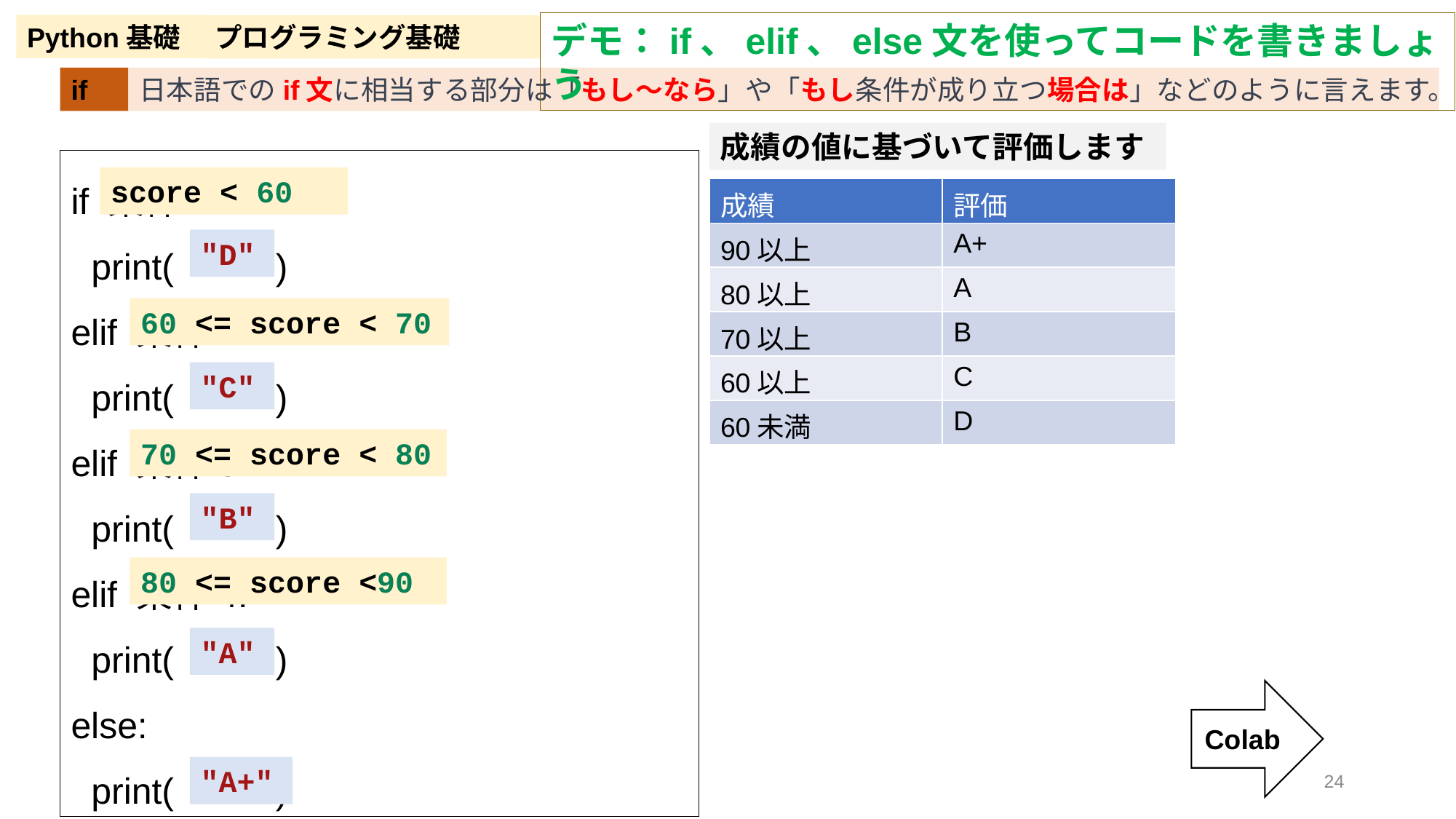

デモ：if、elif、else文を使ってコードを書きましょう
Python基礎
プログラミング基礎
if
日本語でのif文に相当する部分は「もし〜なら」や「もし条件が成り立つ場合は」などのように言えます。
成績の値に基づいて評価します
if 条件1:
  print(          )
elif 条件2:
  print(          )
elif 条件3:
  print(          )
elif 条件4:
  print(          )
else:
  print(          )
score < 60
| 成績 | 評価 |
| --- | --- |
| 90以上 | A+ |
| 80以上 | A |
| 70以上 | B |
| 60以上 | C |
| 60未満 | D |
"D"
60 <= score < 70
"C"
70 <= score < 80
"B"
80 <= score <90
"A"
Colab
"A+"
24